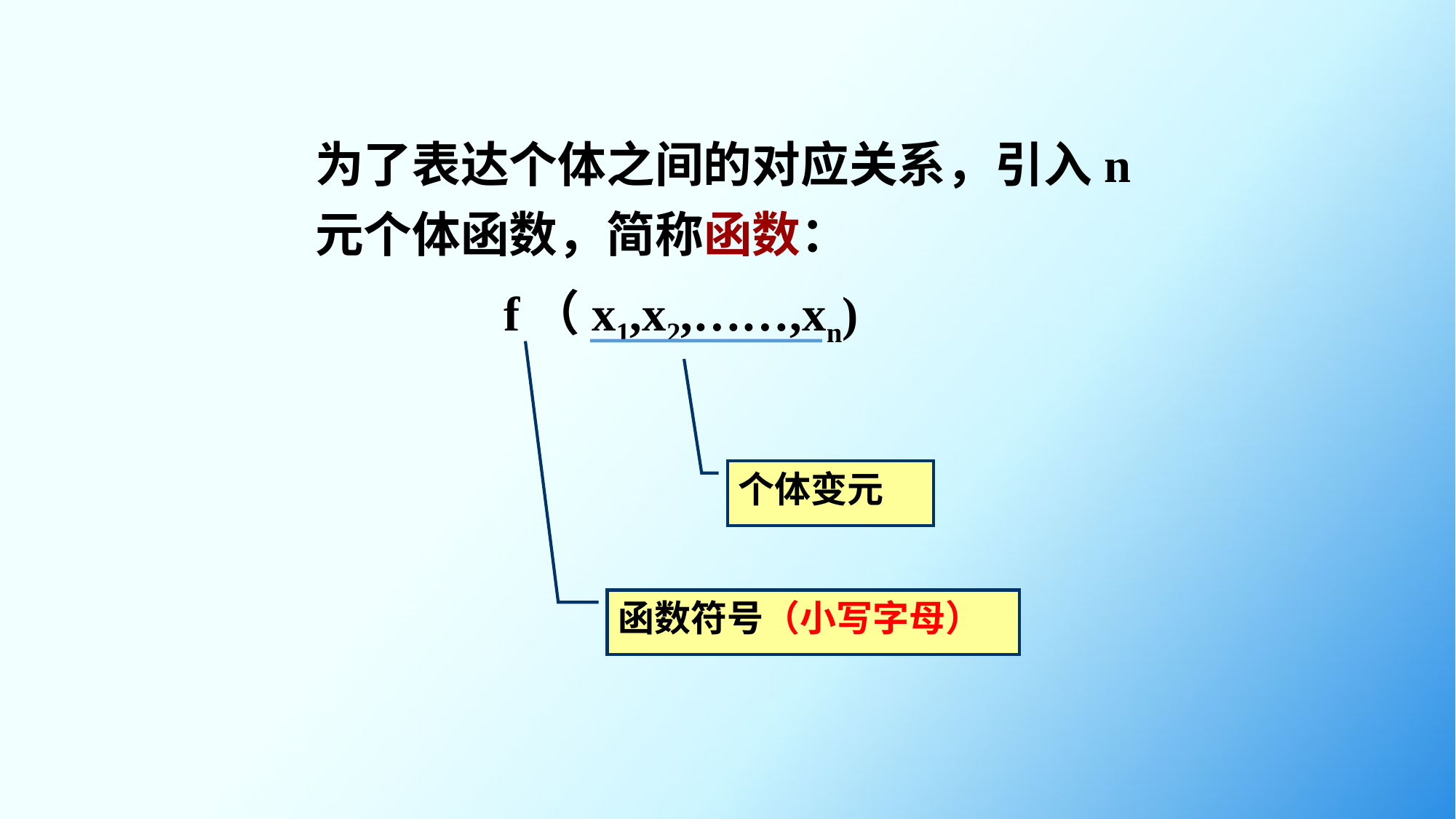

为了表达个体之间的对应关系，引入n元个体函数，简称函数：
f（x1,x2,……,xn)

个体变元
函数符号（小写字母）